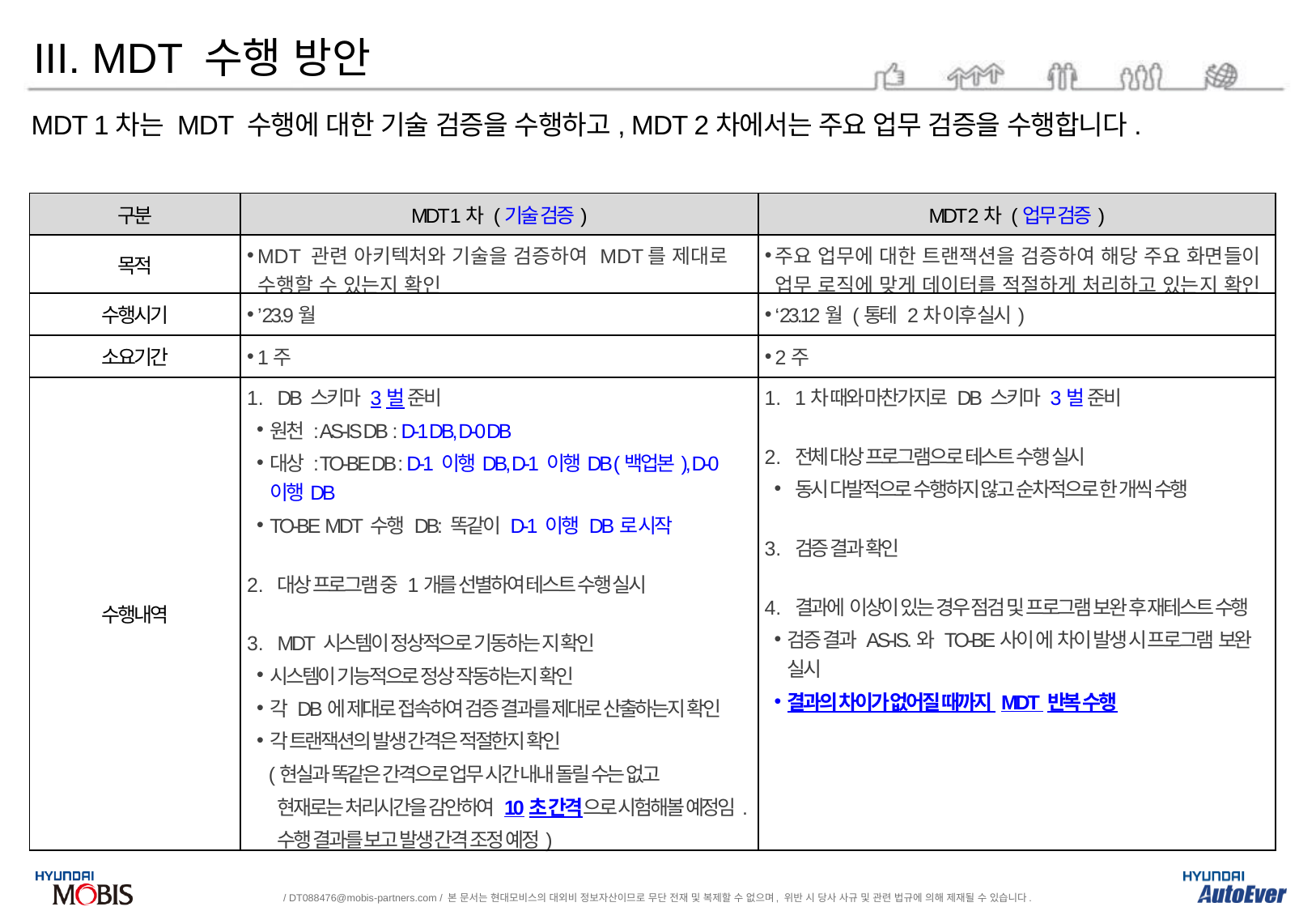

III. MDT 수행 방안
MDT 1차는 MDT 수행에 대한 기술 검증을 수행하고, MDT 2차에서는 주요 업무 검증을 수행합니다.
| 구분 | MDT 1차 (기술 검증) | MDT 2차 (업무 검증) |
| --- | --- | --- |
| 목적 | MDT 관련 아키텍처와 기술을 검증하여 MDT를 제대로 수행할 수 있는지 확인 | 주요 업무에 대한 트랜잭션을 검증하여 해당 주요 화면들이 업무 로직에 맞게 데이터를 적절하게 처리하고 있는지 확인 |
| 수행시기 | ’23.9월 | ‘23.12월 (통테 2차 이후 실시) |
| 소요기간 | 1주 | 2주 |
| 수행내역 | DB 스키마 3벌 준비 원천 : AS-IS DB : D-1 DB, D-0 DB 대상 : TO-BE DB : D-1 이행DB, D-1 이행DB (백업본), D-0 이행DB TO-BE MDT 수행 DB: 똑같이 D-1 이행 DB로 시작 대상 프로그램 중 1개를 선별하여 테스트 수행 실시 MDT 시스템이 정상적으로 기동하는 지 확인 시스템이 기능적으로 정상 작동하는지 확인 각 DB에 제대로 접속하여 검증 결과를 제대로 산출하는지 확인 각 트랜잭션의 발생 간격은 적절한지 확인 (현실과 똑같은 간격으로 업무 시간 내내 돌릴 수는 없고 현재로는 처리시간을 감안하여 10초 간격으로 시험해볼 예정임. 수행 결과를 보고 발생 간격 조정 예정) | 1차 때와 마찬가지로 DB 스키마 3벌 준비 전체 대상 프로그램으로 테스트 수행 실시 동시 다발적으로 수행하지 않고 순차적으로 한 개씩 수행 검증 결과 확인 결과에 이상이 있는 경우 점검 및 프로그램 보완 후 재테스트 수행 검증 결과 AS-IS.와 TO-BE사이 에 차이 발생 시 프로그램 보완 실시 결과의 차이가 없어질 때까지 MDT 반복 수행 |